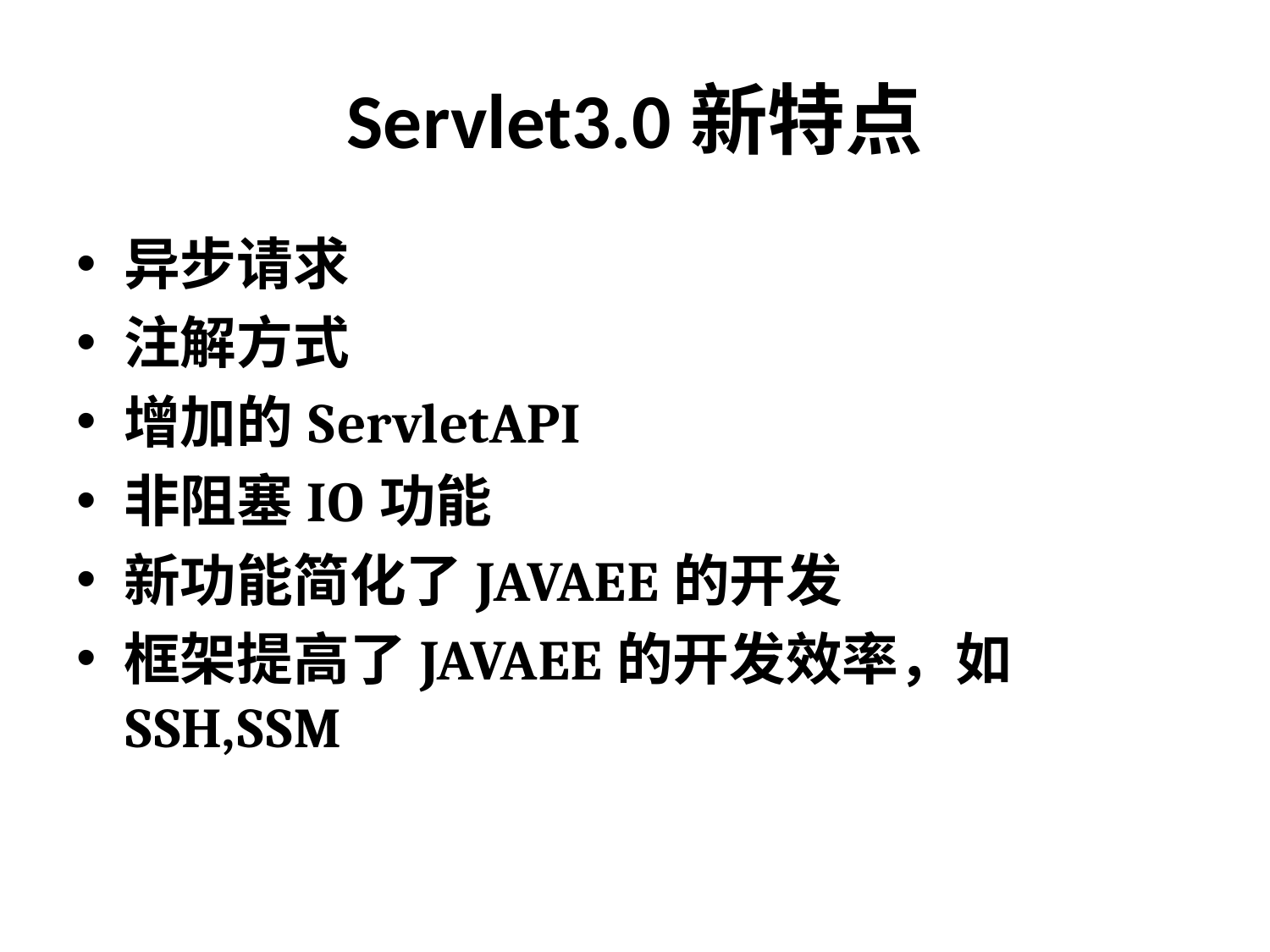

# Servlet3.0新特点
异步请求
注解方式
增加的ServletAPI
非阻塞IO功能
新功能简化了JAVAEE的开发
框架提高了JAVAEE的开发效率，如SSH,SSM